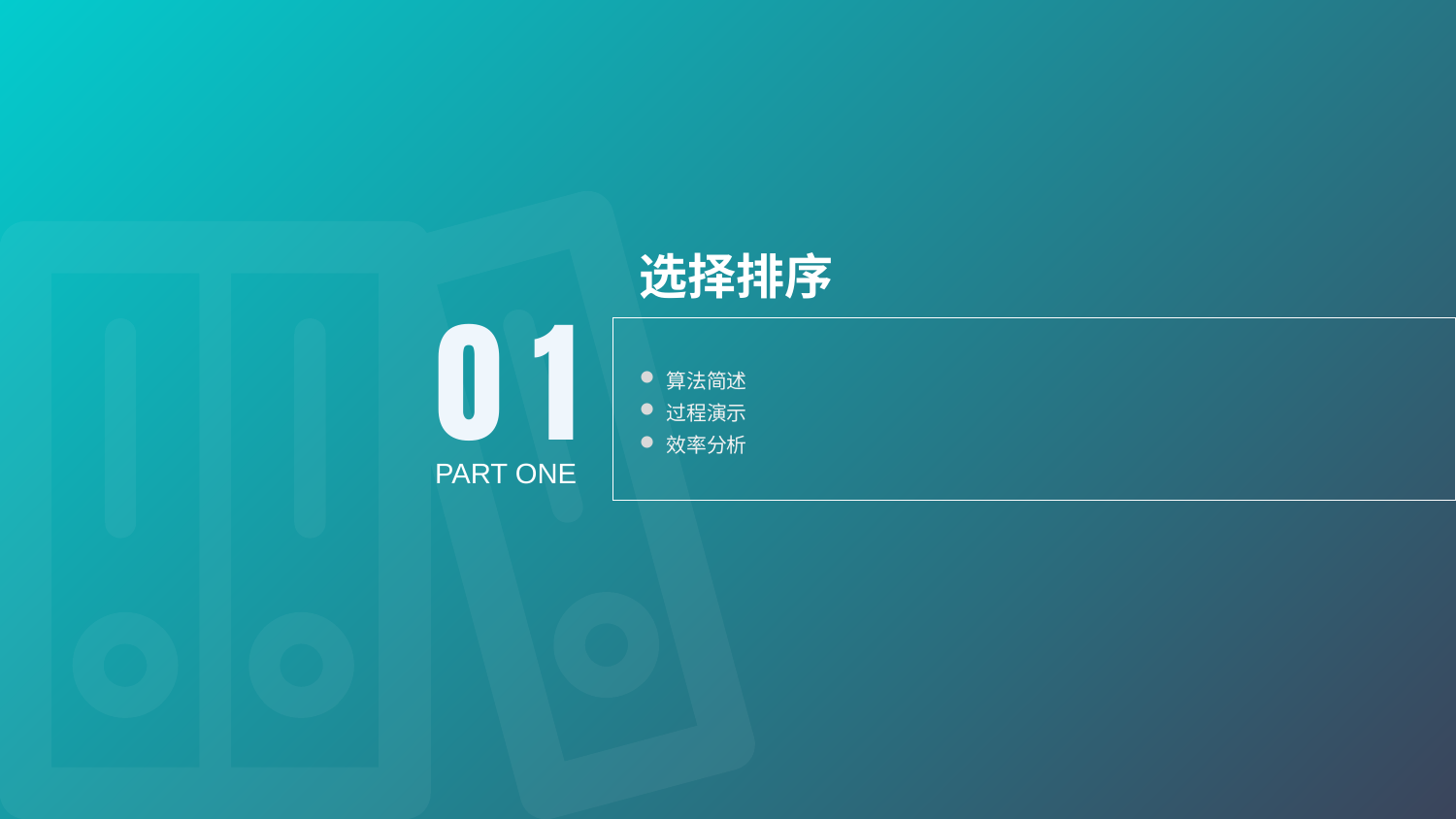

选择排序
0 1

算法简述
过程演示
效率分析
PART ONE